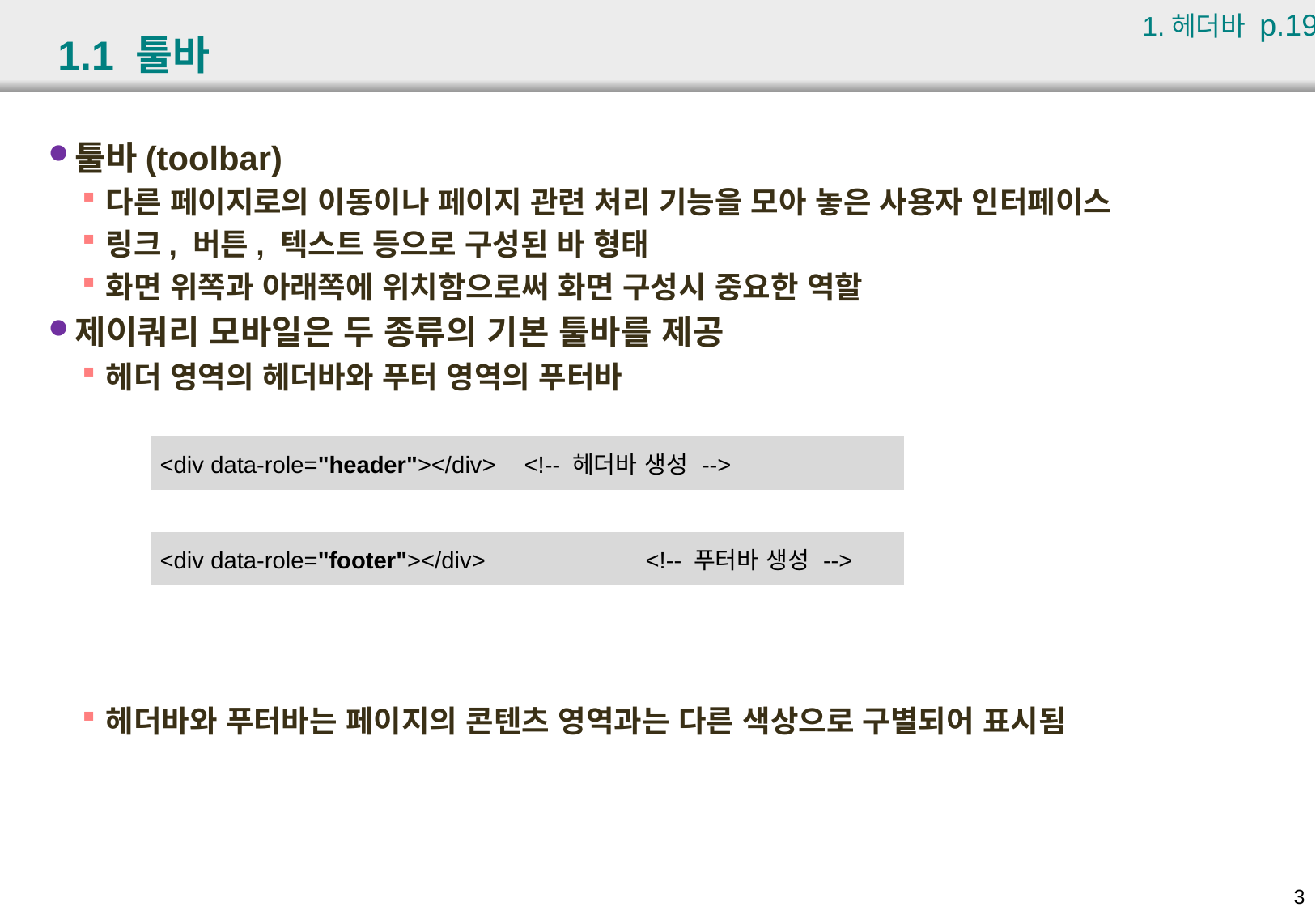

1.헤더바 p.198
# 1.1 툴바
툴바(toolbar)
다른 페이지로의 이동이나 페이지 관련 처리 기능을 모아 놓은 사용자 인터페이스
링크, 버튼, 텍스트 등으로 구성된 바 형태
화면 위쪽과 아래쪽에 위치함으로써 화면 구성시 중요한 역할
제이쿼리 모바일은 두 종류의 기본 툴바를 제공
헤더 영역의 헤더바와 푸터 영역의 푸터바

헤더바와 푸터바는 페이지의 콘텐츠 영역과는 다른 색상으로 구별되어 표시됨
| <div data-role="header"></div> <!-- 헤더바 생성 --> |
| --- |
| <div data-role="footer"></div> <!-- 푸터바 생성 --> |
| --- |